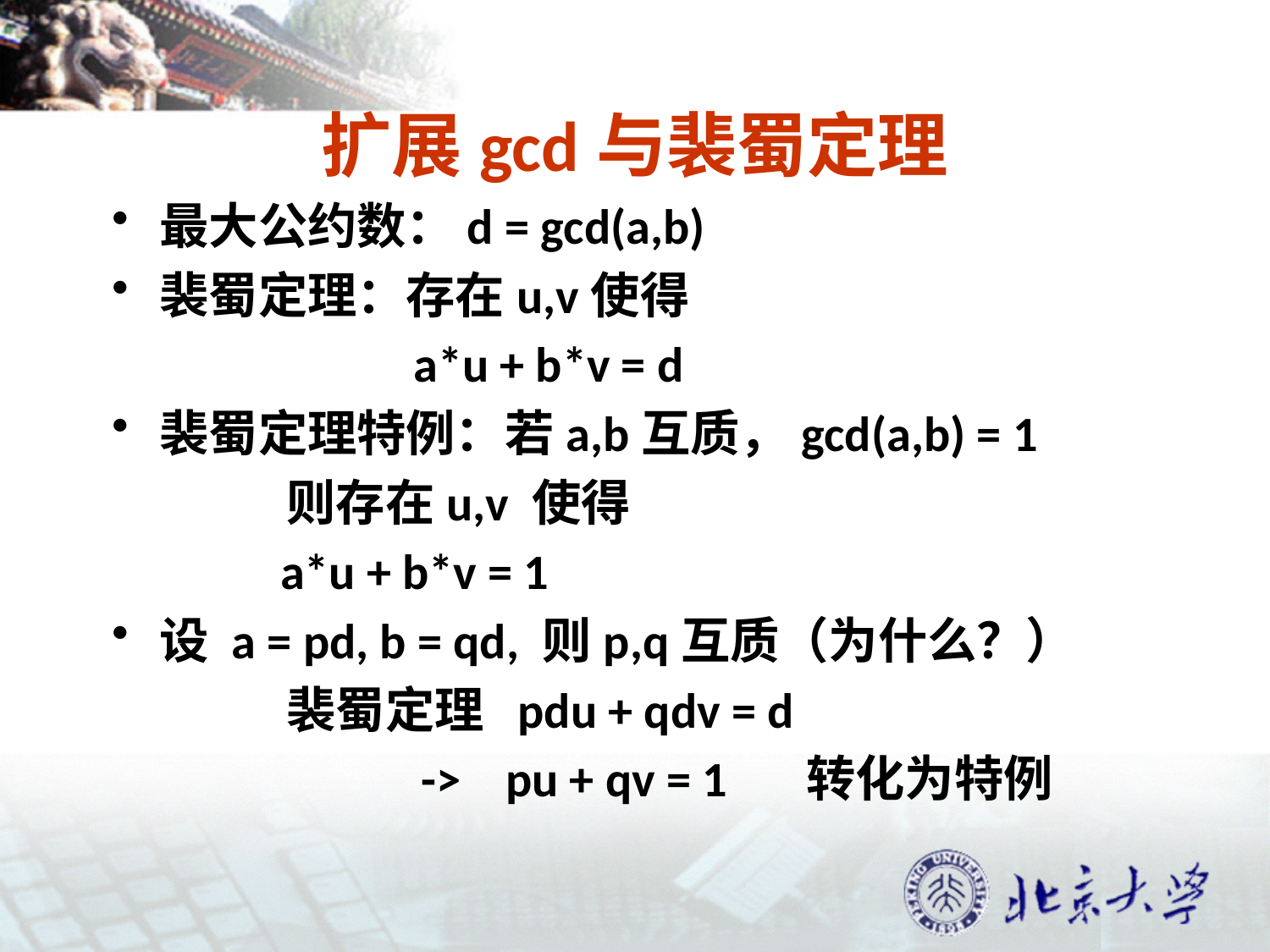

# 扩展gcd与裴蜀定理
最大公约数：d = gcd(a,b)
裴蜀定理：存在u,v使得
			a*u + b*v = d
裴蜀定理特例：若a,b互质，gcd(a,b) = 1
		则存在u,v 使得
               a*u + b*v = 1
设 a = pd, b = qd, 则p,q互质（为什么？）
		裴蜀定理  pdu + qdv = d
		            ->    pu + qv = 1      转化为特例